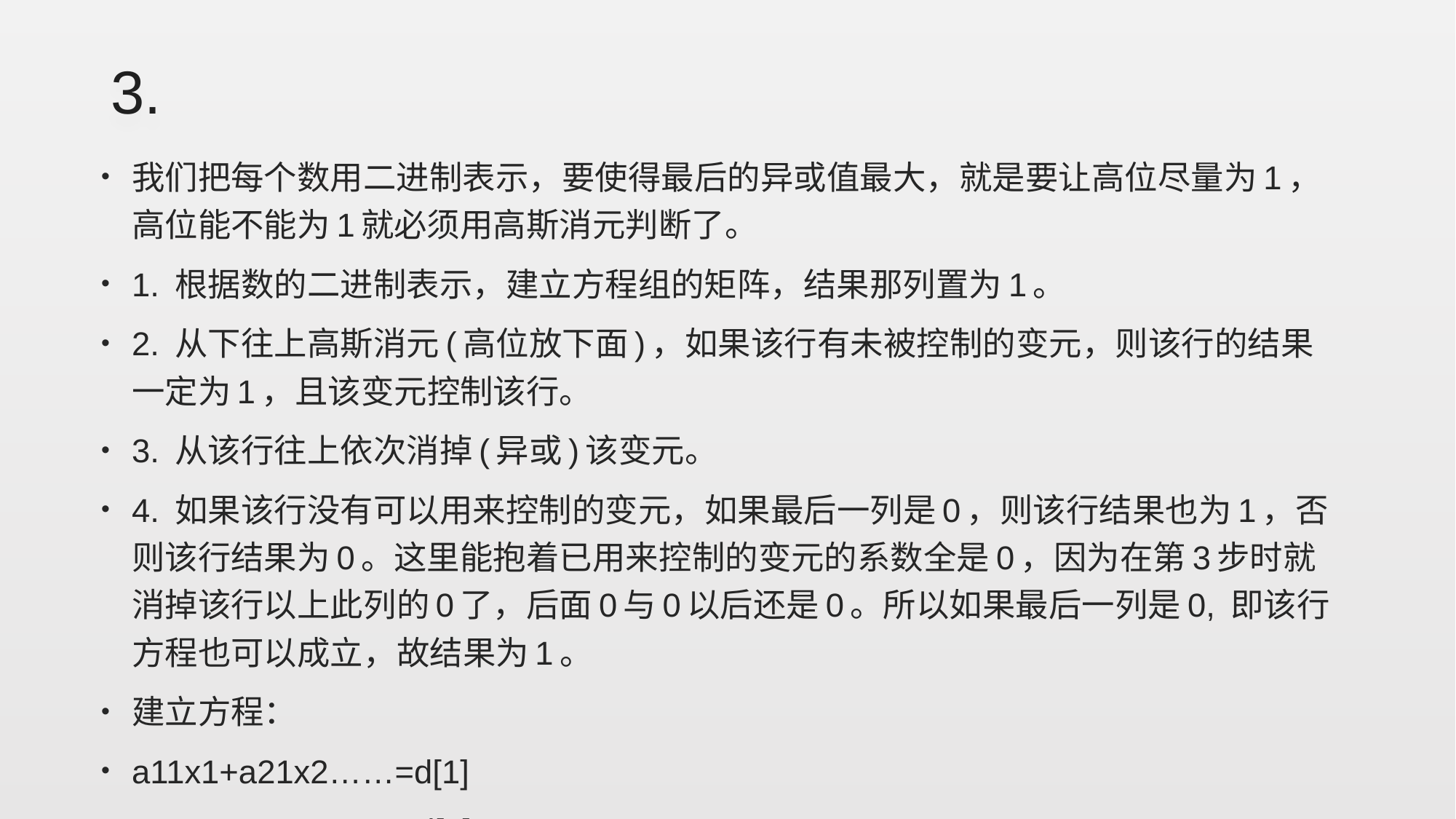

# 3.
我们把每个数用二进制表示，要使得最后的异或值最大，就是要让高位尽量为1，高位能不能为1就必须用高斯消元判断了。
1. 根据数的二进制表示，建立方程组的矩阵，结果那列置为1。
2. 从下往上高斯消元(高位放下面)，如果该行有未被控制的变元，则该行的结果一定为1，且该变元控制该行。
3. 从该行往上依次消掉(异或)该变元。
4. 如果该行没有可以用来控制的变元，如果最后一列是0，则该行结果也为1，否则该行结果为0。这里能抱着已用来控制的变元的系数全是0，因为在第3步时就消掉该行以上此列的0了，后面0与0以后还是0。所以如果最后一列是0, 即该行方程也可以成立，故结果为1。
建立方程：
a11x1+a21x2……=d[1]
a12x1+a22x2……=d[2]